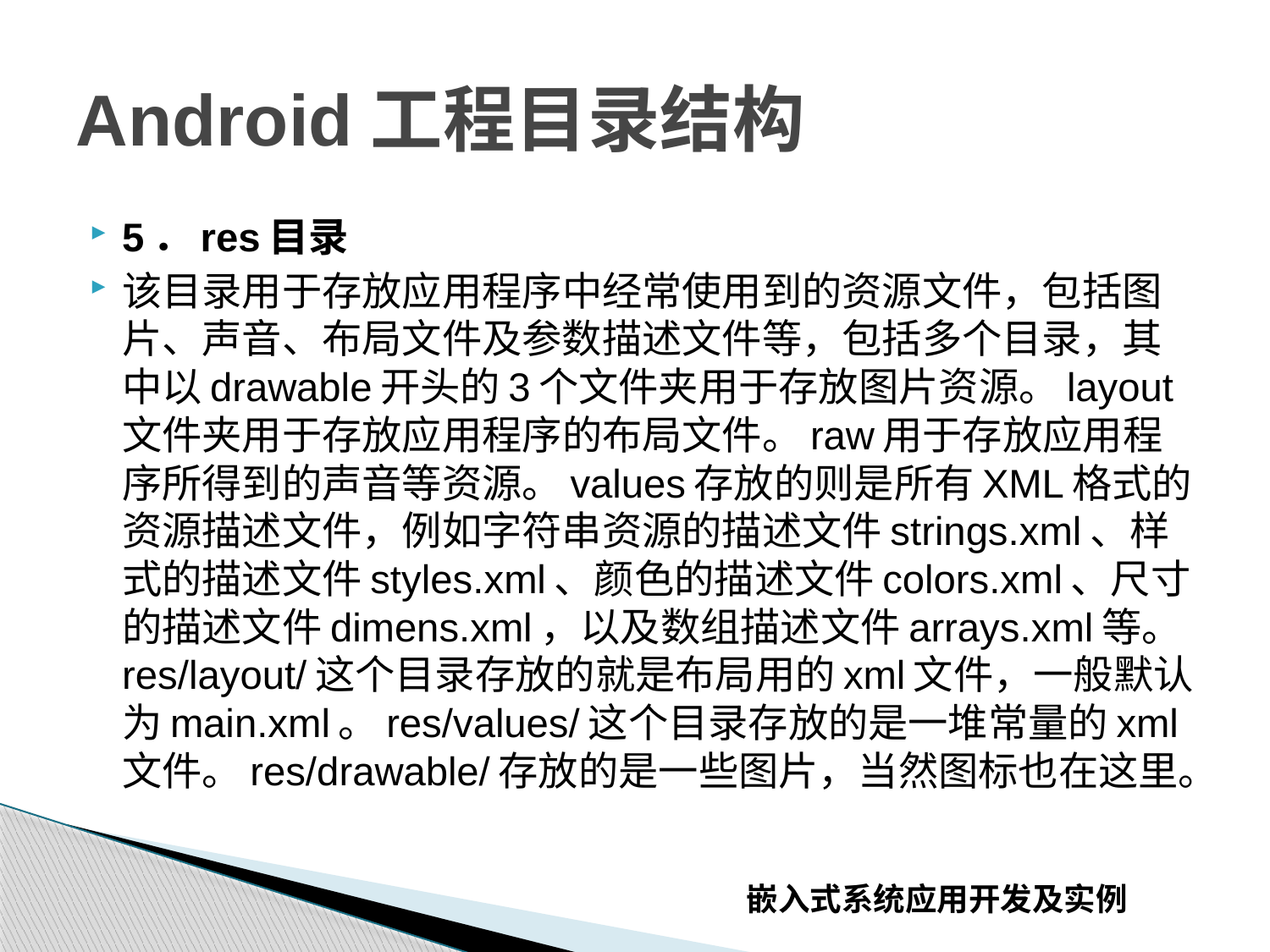

# Android工程目录结构
5．res目录
该目录用于存放应用程序中经常使用到的资源文件，包括图片、声音、布局文件及参数描述文件等，包括多个目录，其中以drawable开头的3个文件夹用于存放图片资源。layout文件夹用于存放应用程序的布局文件。raw用于存放应用程序所得到的声音等资源。values存放的则是所有XML格式的资源描述文件，例如字符串资源的描述文件strings.xml、样式的描述文件styles.xml、颜色的描述文件colors.xml、尺寸的描述文件dimens.xml，以及数组描述文件arrays.xml等。res/layout/这个目录存放的就是布局用的xml文件，一般默认为main.xml。res/values/这个目录存放的是一堆常量的xml文件。res/drawable/存放的是一些图片，当然图标也在这里。
嵌入式系统应用开发及实例